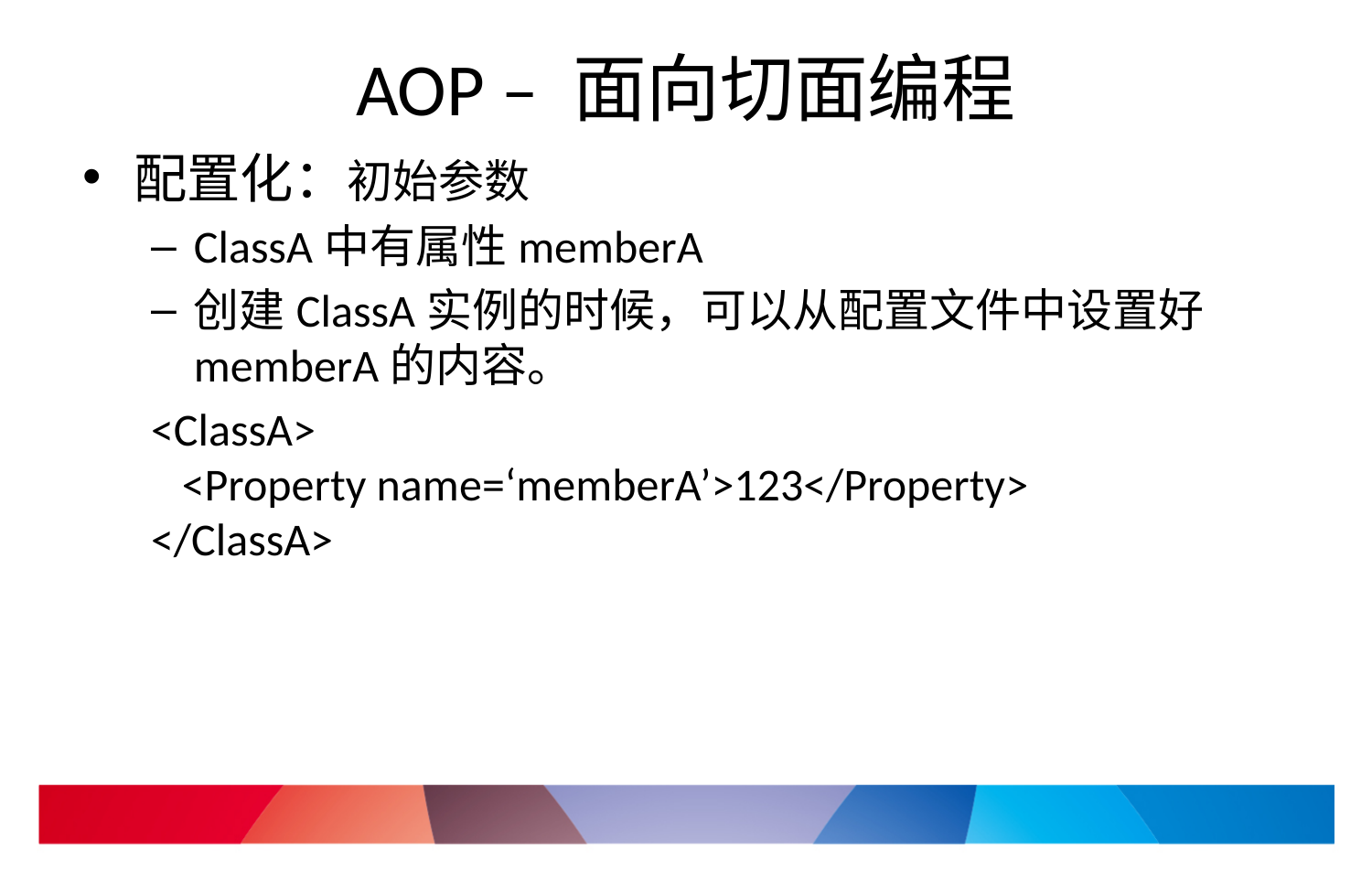

# AOP – 面向切面编程
配置化：初始参数
ClassA中有属性memberA
创建ClassA实例的时候，可以从配置文件中设置好memberA的内容。
<ClassA>
   <Property name=‘memberA’>123</Property>
</ClassA>